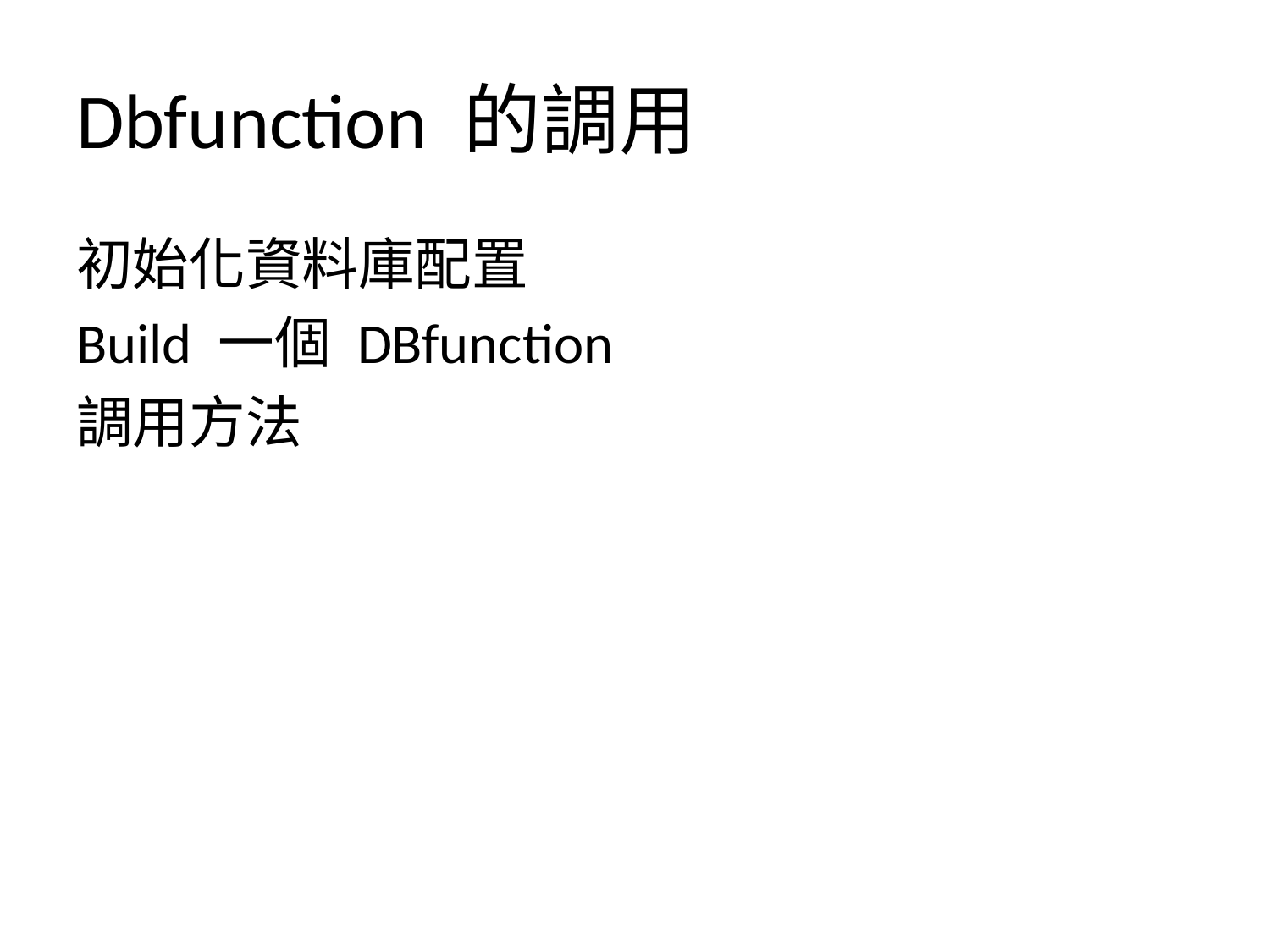

# Dbfunction 的調用
初始化資料庫配置
Build 一個 DBfunction
調用方法